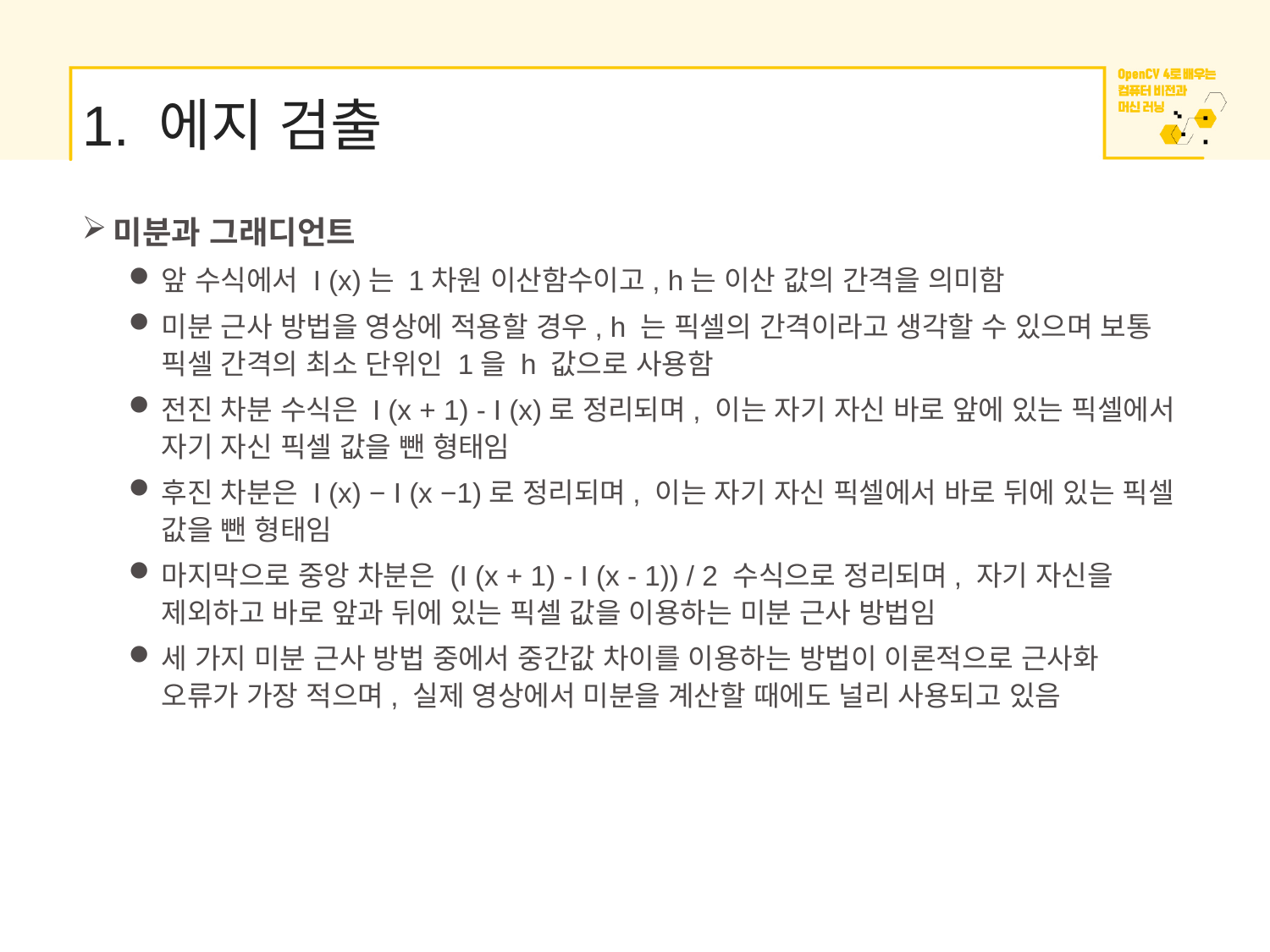

# 1. 에지 검출
미분과 그래디언트
앞 수식에서 I (x)는 1차원 이산함수이고, h는 이산 값의 간격을 의미함
미분 근사 방법을 영상에 적용할 경우, h 는 픽셀의 간격이라고 생각할 수 있으며 보통 픽셀 간격의 최소 단위인 1을 h 값으로 사용함
전진 차분 수식은 I (x + 1) - I (x)로 정리되며, 이는 자기 자신 바로 앞에 있는 픽셀에서 자기 자신 픽셀 값을 뺀 형태임
후진 차분은 I (x) − I (x −1)로 정리되며, 이는 자기 자신 픽셀에서 바로 뒤에 있는 픽셀 값을 뺀 형태임
마지막으로 중앙 차분은 (I (x + 1) - I (x - 1)) / 2 수식으로 정리되며, 자기 자신을 제외하고 바로 앞과 뒤에 있는 픽셀 값을 이용하는 미분 근사 방법임
세 가지 미분 근사 방법 중에서 중간값 차이를 이용하는 방법이 이론적으로 근사화 오류가 가장 적으며, 실제 영상에서 미분을 계산할 때에도 널리 사용되고 있음